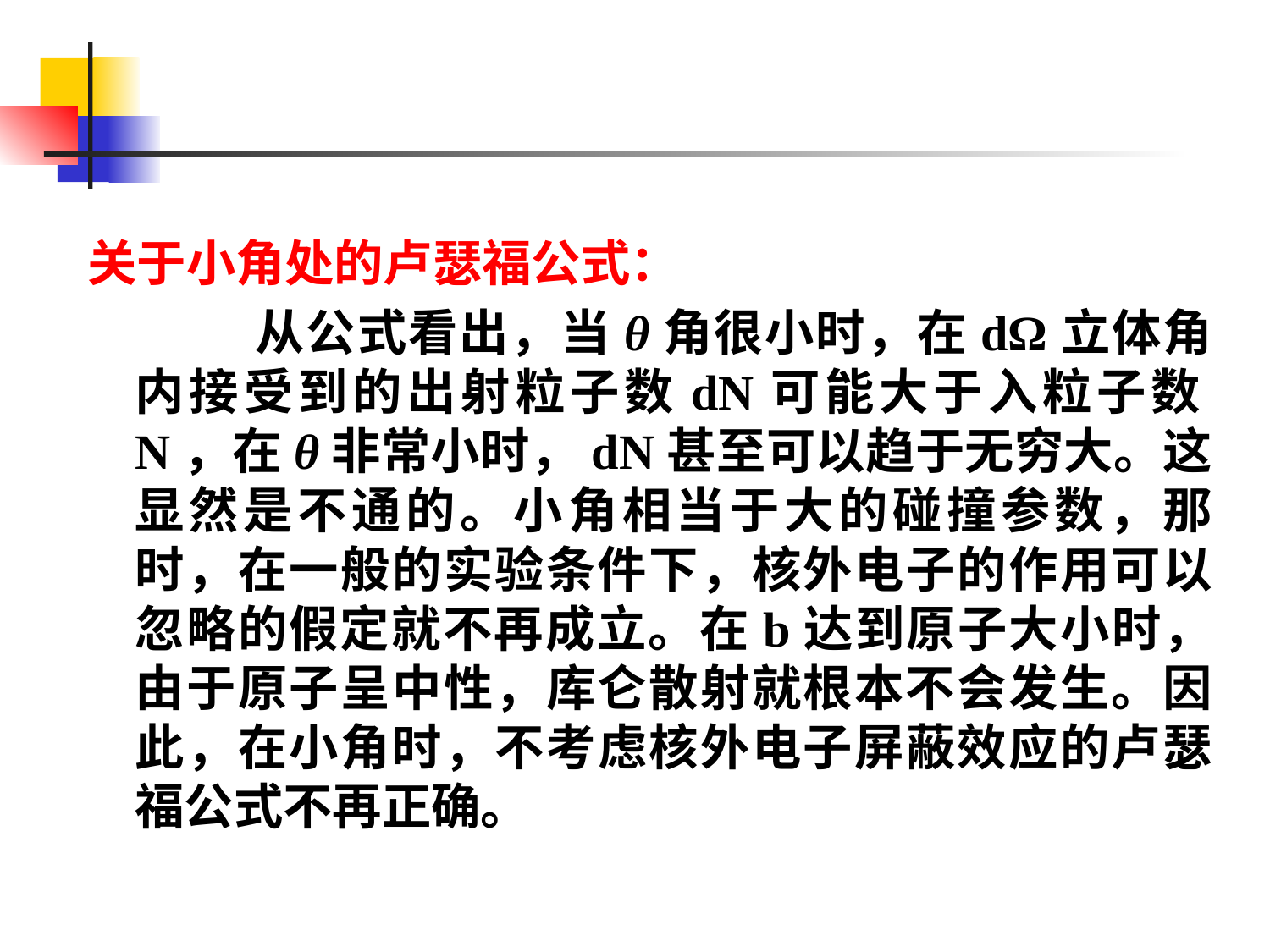

关于小角处的卢瑟福公式：
            从公式看出，当θ角很小时，在dΩ立体角内接受到的出射粒子数dN可能大于入粒子数N，在θ非常小时，dN甚至可以趋于无穷大。这显然是不通的。小角相当于大的碰撞参数，那时，在一般的实验条件下，核外电子的作用可以忽略的假定就不再成立。在b达到原子大小时，由于原子呈中性，库仑散射就根本不会发生。因此，在小角时，不考虑核外电子屏蔽效应的卢瑟福公式不再正确。